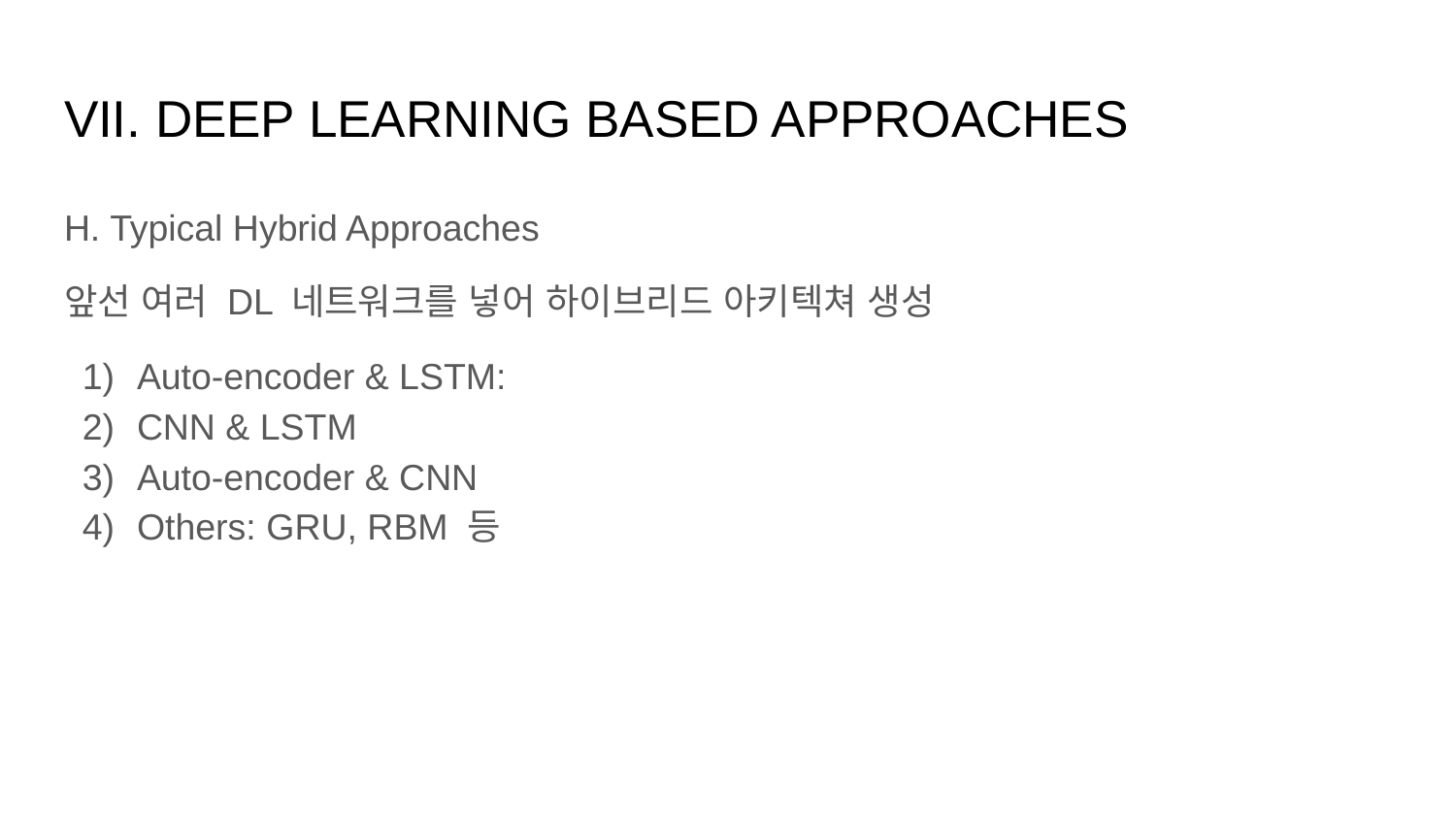

# VII. DEEP LEARNING BASED APPROACHES

H. Typical Hybrid Approaches
앞선 여러 DL 네트워크를 넣어 하이브리드 아키텍쳐 생성
Auto-encoder & LSTM:
CNN & LSTM
Auto-encoder & CNN
Others: GRU, RBM 등